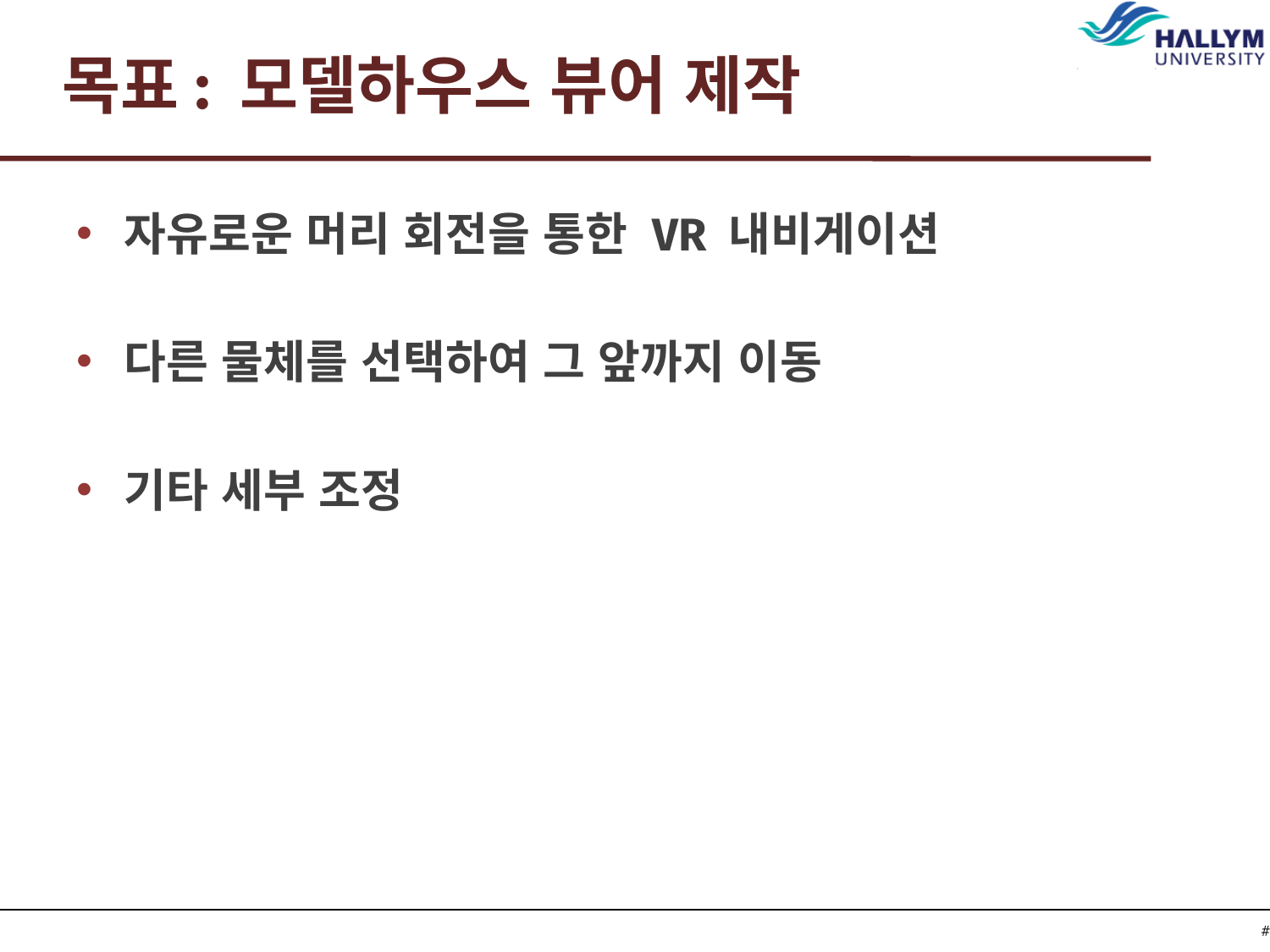

# 목표: 모델하우스 뷰어 제작
자유로운 머리 회전을 통한 VR 내비게이션

다른 물체를 선택하여 그 앞까지 이동

기타 세부 조정